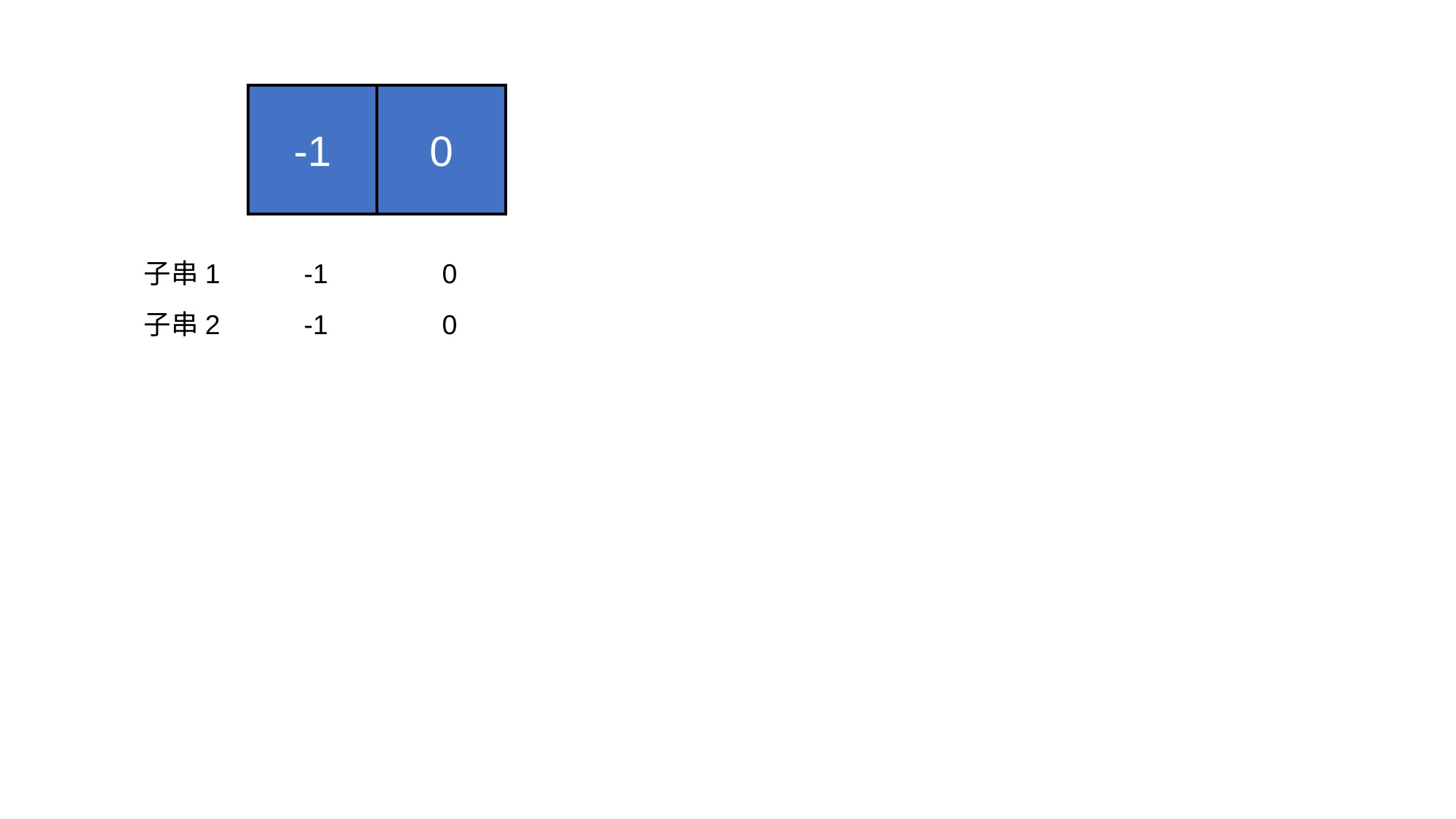

-1
0
子串1           -1               0
子串2           -1               0